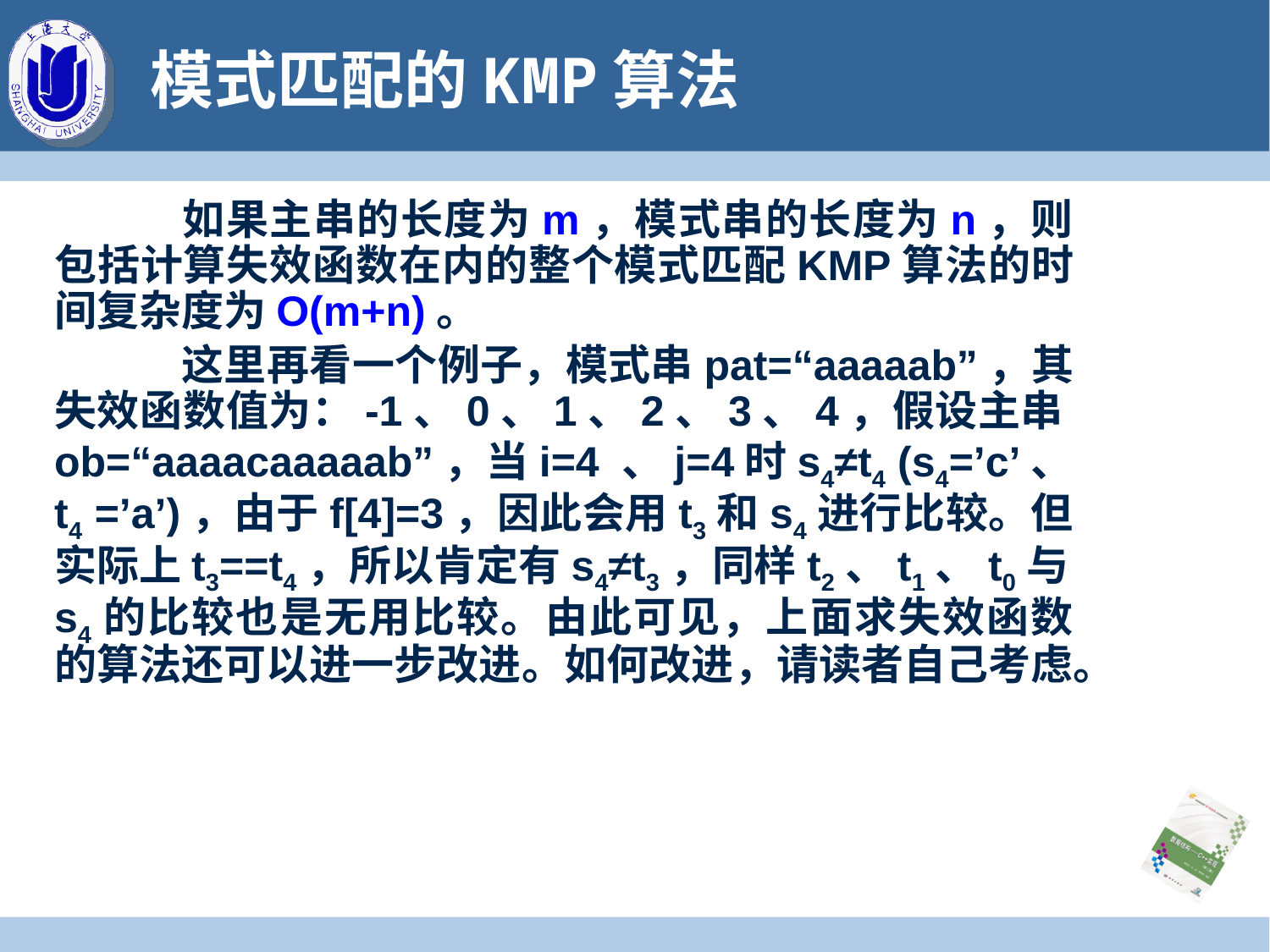

# 模式匹配的KMP算法
	如果主串的长度为m，模式串的长度为n，则包括计算失效函数在内的整个模式匹配KMP算法的时间复杂度为O(m+n)。
	这里再看一个例子，模式串pat=“aaaaab”，其失效函数值为：-1、0、1、2、3、4，假设主串ob=“aaaacaaaaab”，当i=4 、j=4时s4≠t4 (s4=’c’、 t4 =’a’)，由于f[4]=3，因此会用t3和s4进行比较。但实际上t3==t4，所以肯定有s4≠t3，同样t2、t1、t0与s4的比较也是无用比较。由此可见，上面求失效函数的算法还可以进一步改进。如何改进，请读者自己考虑。